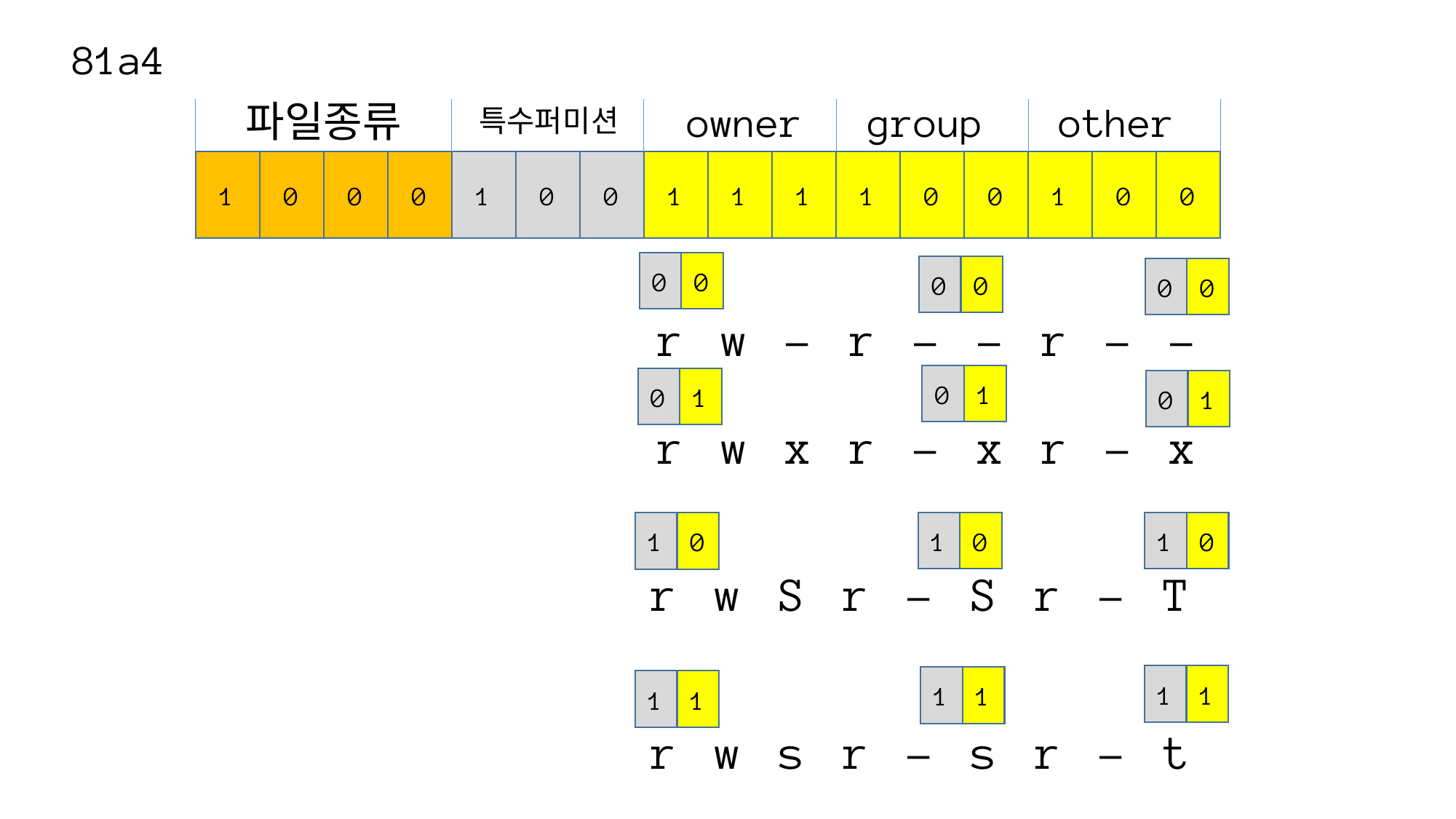

81a4
파일종류
owner
group
other
특수퍼미션
1
0
0
0
1
0
0
1
1
1
1
0
0
1
0
0
0
0
0
0
0
0
r
w
-
r
-
-
r
-
-
0
1
0
1
0
1
r
w
x
r
-
x
r
-
x
1
0
1
0
1
0
r
w
S
r
-
S
r
-
T
1
1
1
1
1
1
r
w
s
r
-
s
r
-
t